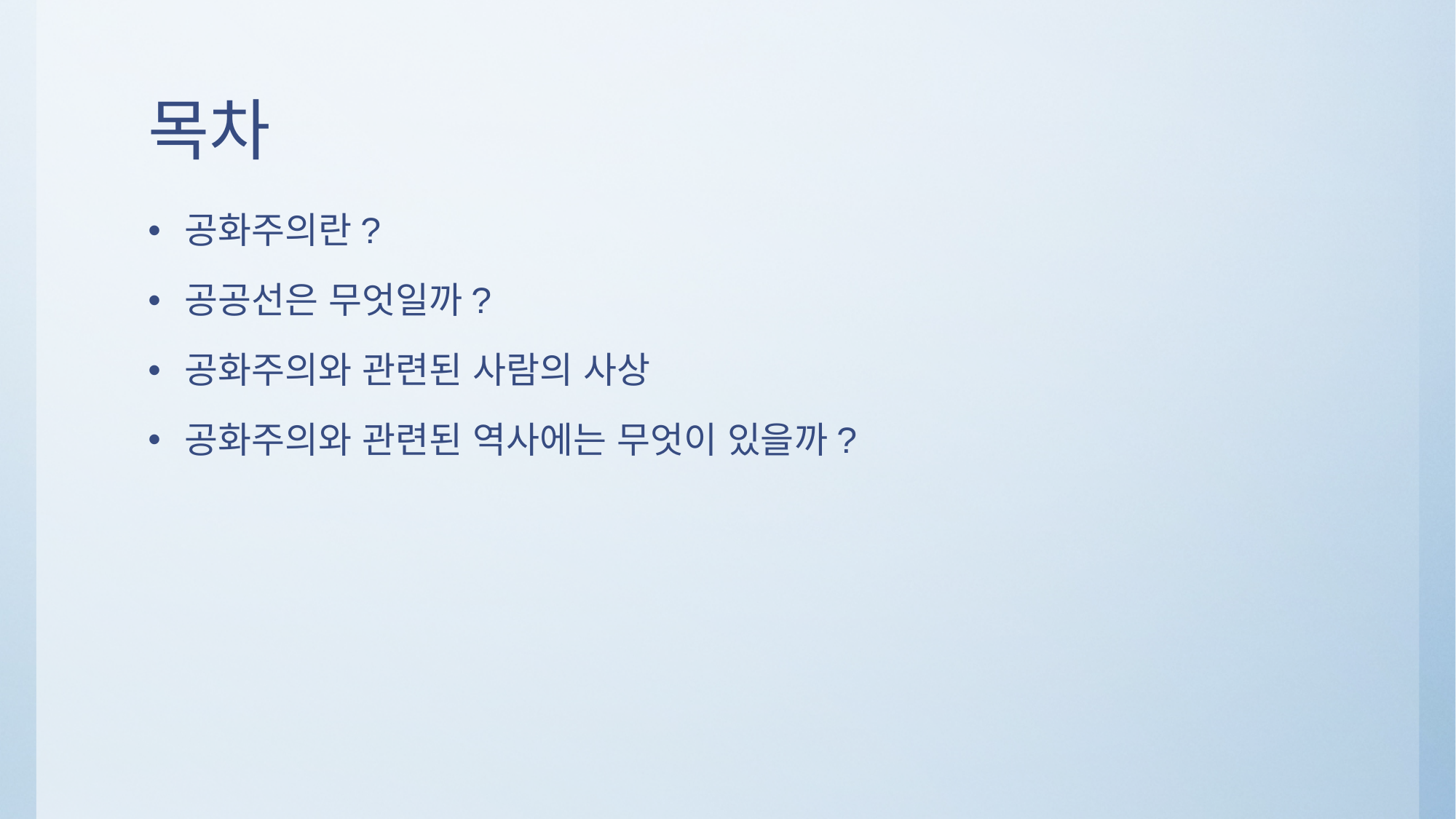

# 목차
공화주의란?
공공선은 무엇일까?
공화주의와 관련된 사람의 사상
공화주의와 관련된 역사에는 무엇이 있을까?